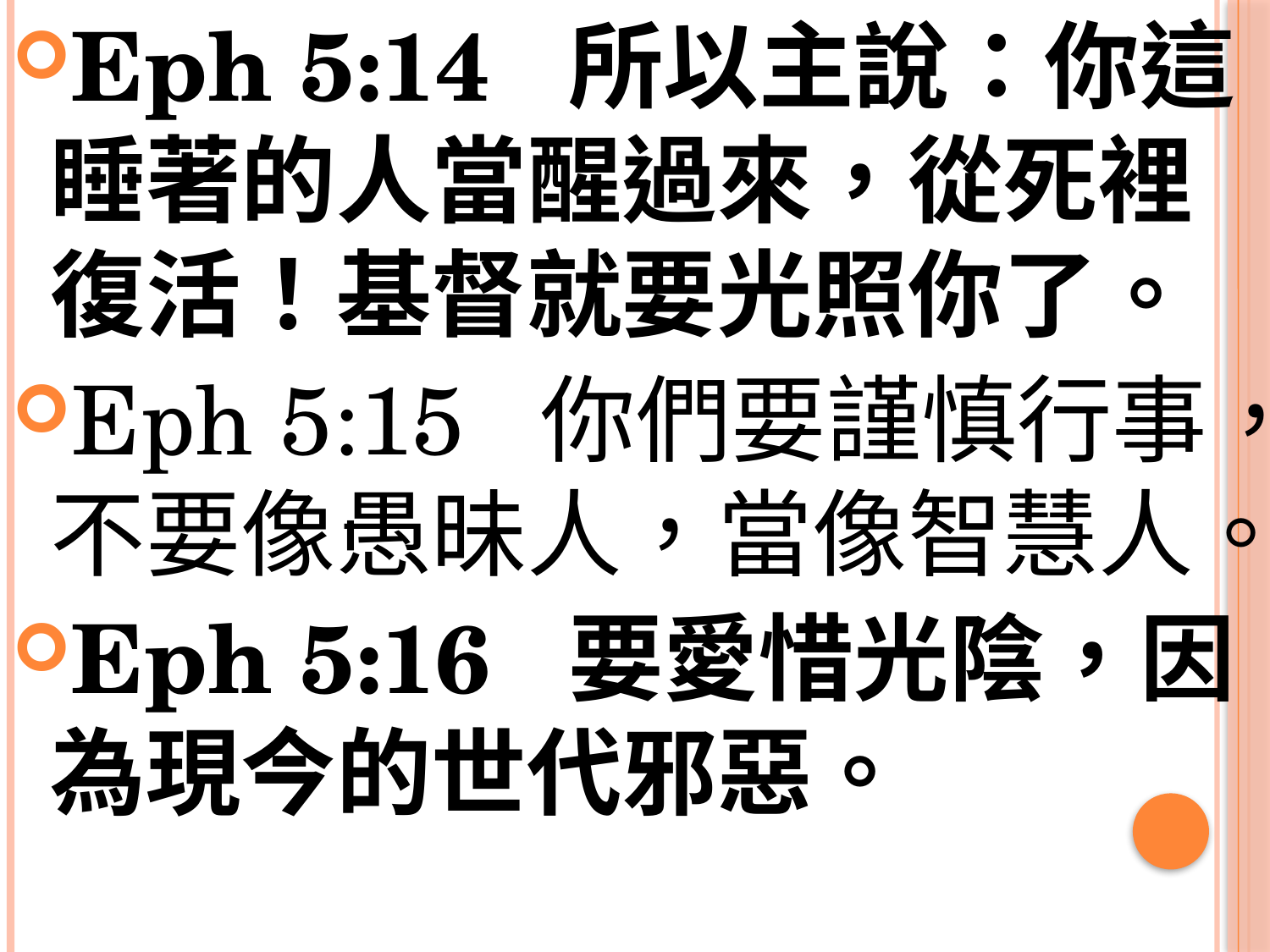

Eph 5:14  所以主說：你這睡著的人當醒過來，從死裡復活！基督就要光照你了。
Eph 5:15  你們要謹慎行事，不要像愚昧人，當像智慧人。
Eph 5:16  要愛惜光陰，因為現今的世代邪惡。